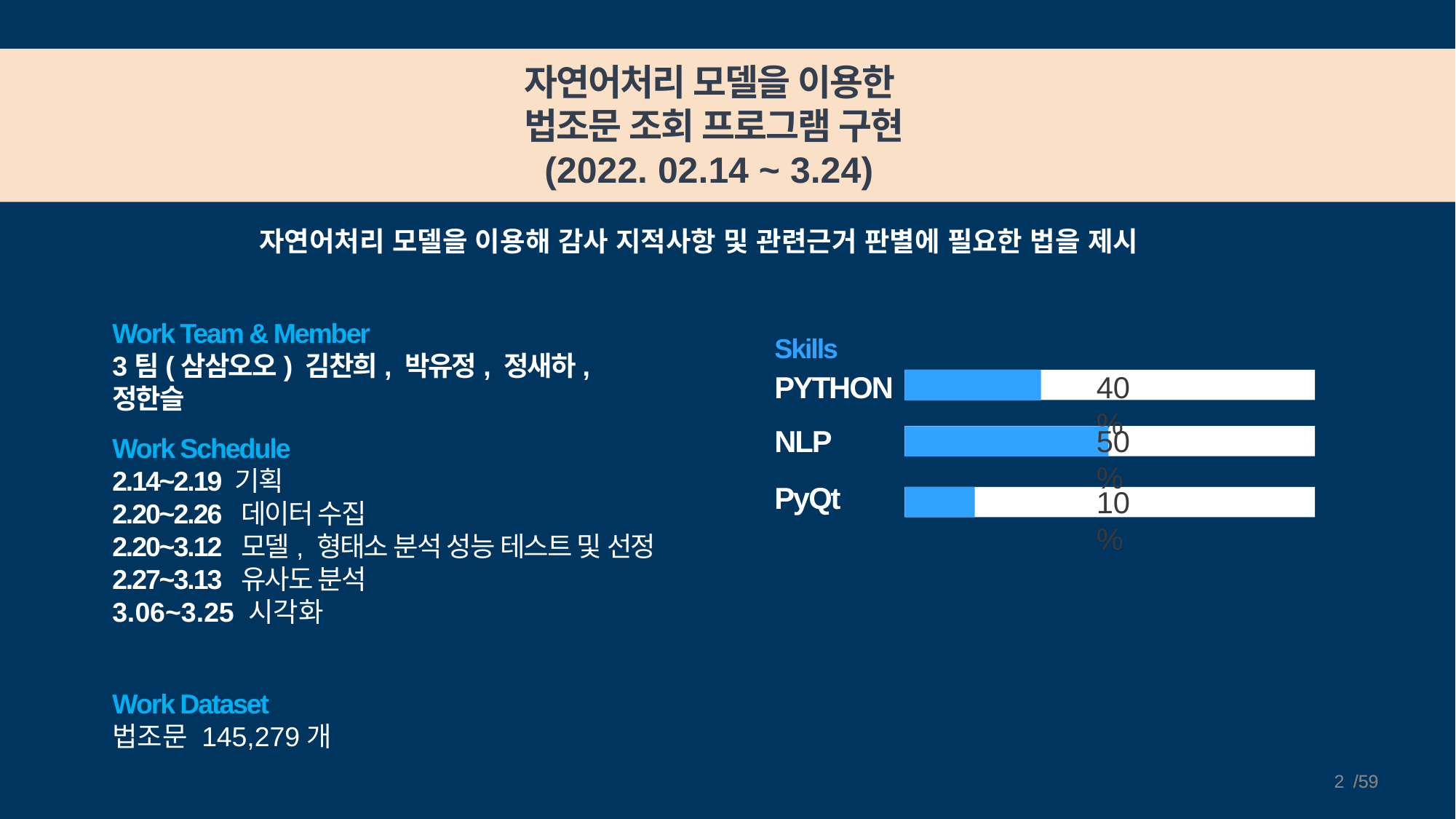

자연어처리 모델을 이용한
법조문 조회 프로그램 구현
(2022. 02.14 ~ 3.24)
자연어처리 모델을 이용해 감사 지적사항 및 관련근거 판별에 필요한 법을 제시

Work Team & Member
3팀(삼삼오오) 김찬희, 박유정, 정새하, 정한슬

Skills
PYTHON
40%

NLP
50%
Work Schedule
2.14~2.19 기획
2.20~2.26  데이터 수집
2.20~3.12  모델, 형태소 분석 성능 테스트 및 선정
2.27~3.13  유사도 분석
3.06~3.25 시각화

PyQt
10%

Work Dataset
법조문 145,279개
2